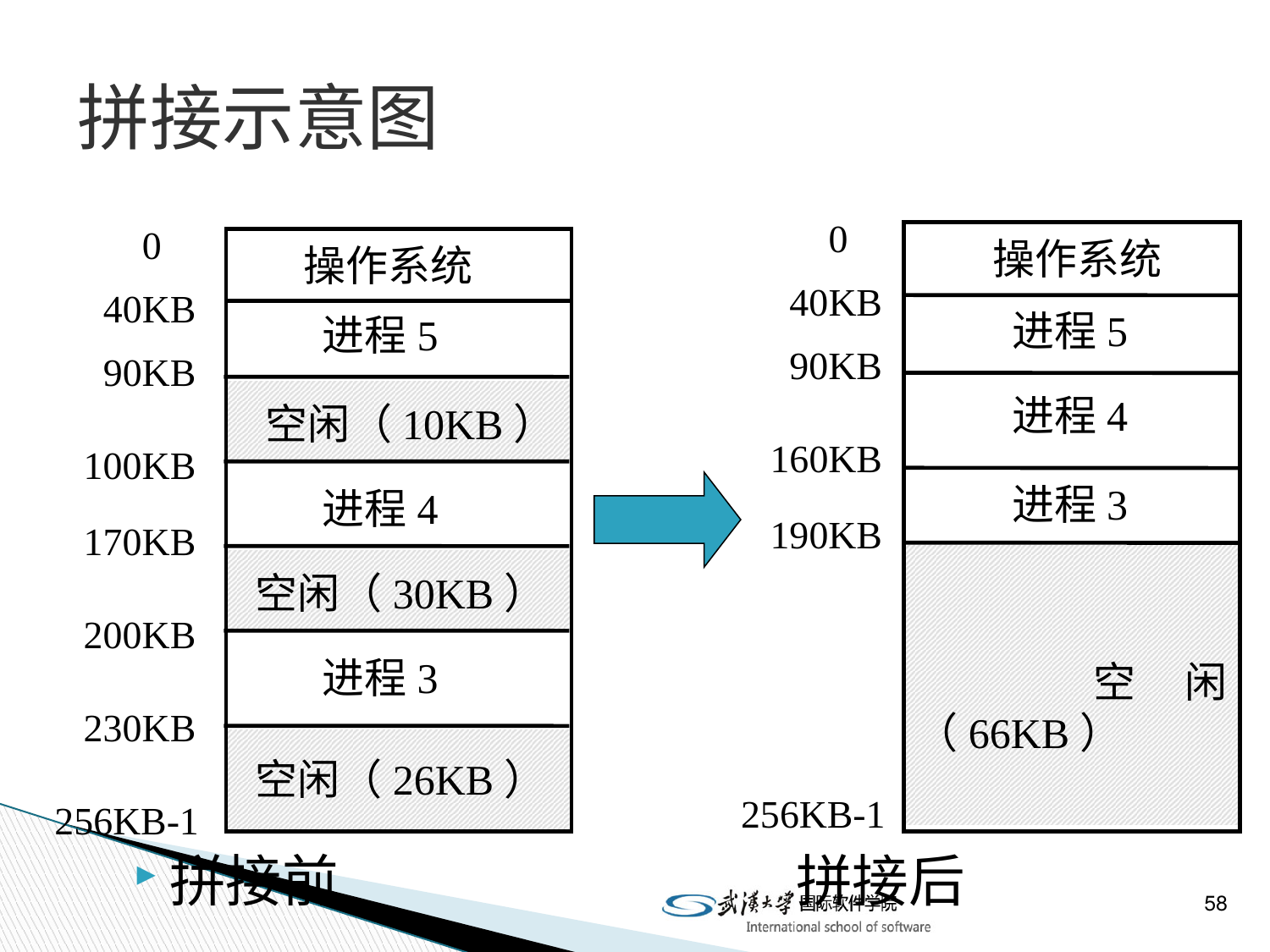

# 拼接示意图
         0

     40KB

     90KB

   160KB

   190KB

256KB-1
       操作系统

         进程5

         进程4

         进程3

  空闲（66KB）

         0

     40KB

     90KB

   100KB

   170KB

   200KB

   230KB

256KB-1
      操作系统

        进程5

  空闲（10KB）

        进程4

 空闲（30KB）

        进程3

 空闲（26KB）

拼接前                                    拼接后